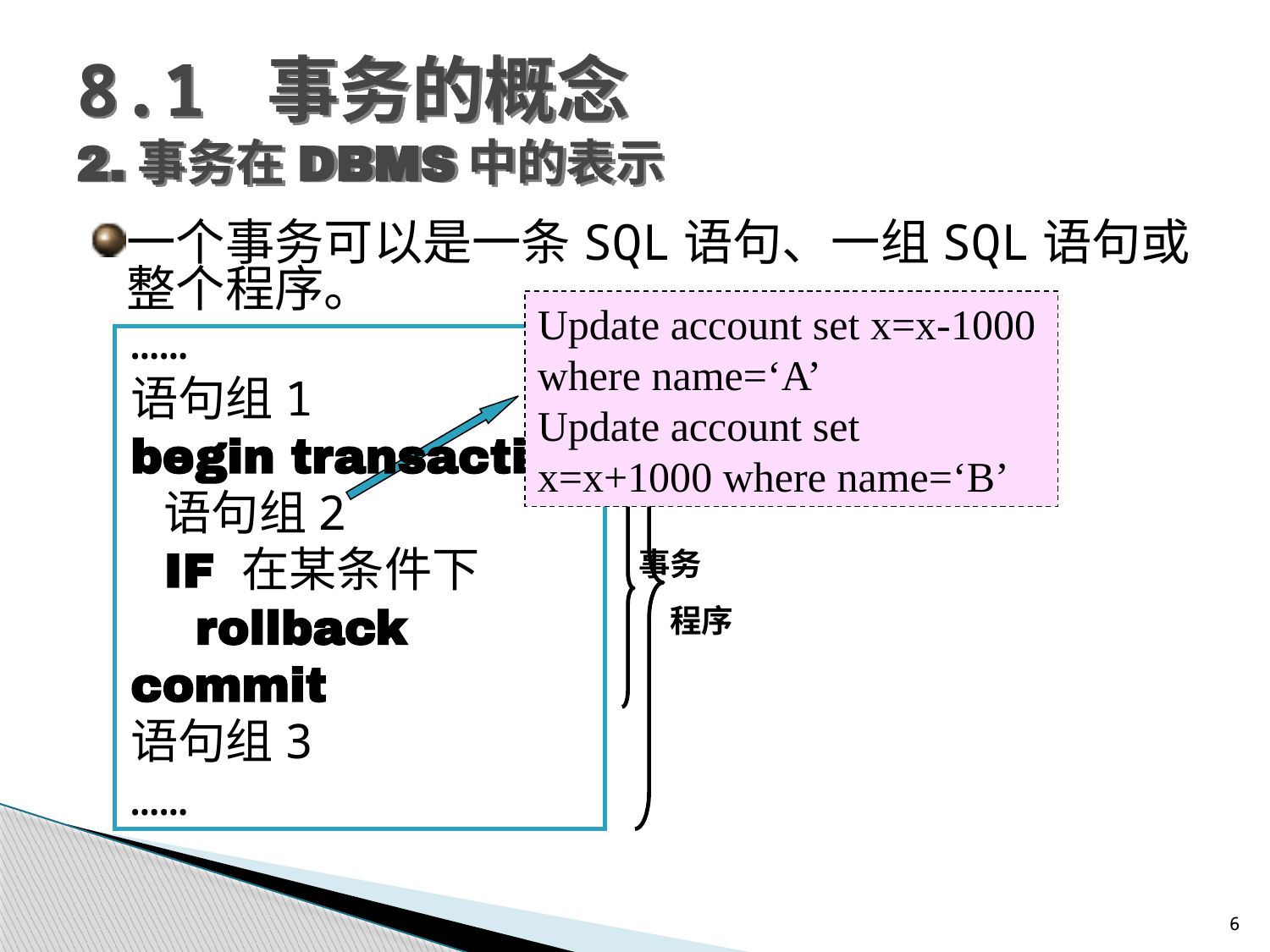

8.1 事务的概念
2.事务在DBMS中的表示
一个事务可以是一条SQL语句、一组SQL语句或整个程序。
……
语句组1
begin transaction
语句组2
IF 在某条件下
	rollback
commit
语句组3
……
Update account set x=x-1000 where name=‘A’
Update account set x=x+1000 where name=‘B’

事务
程序
6